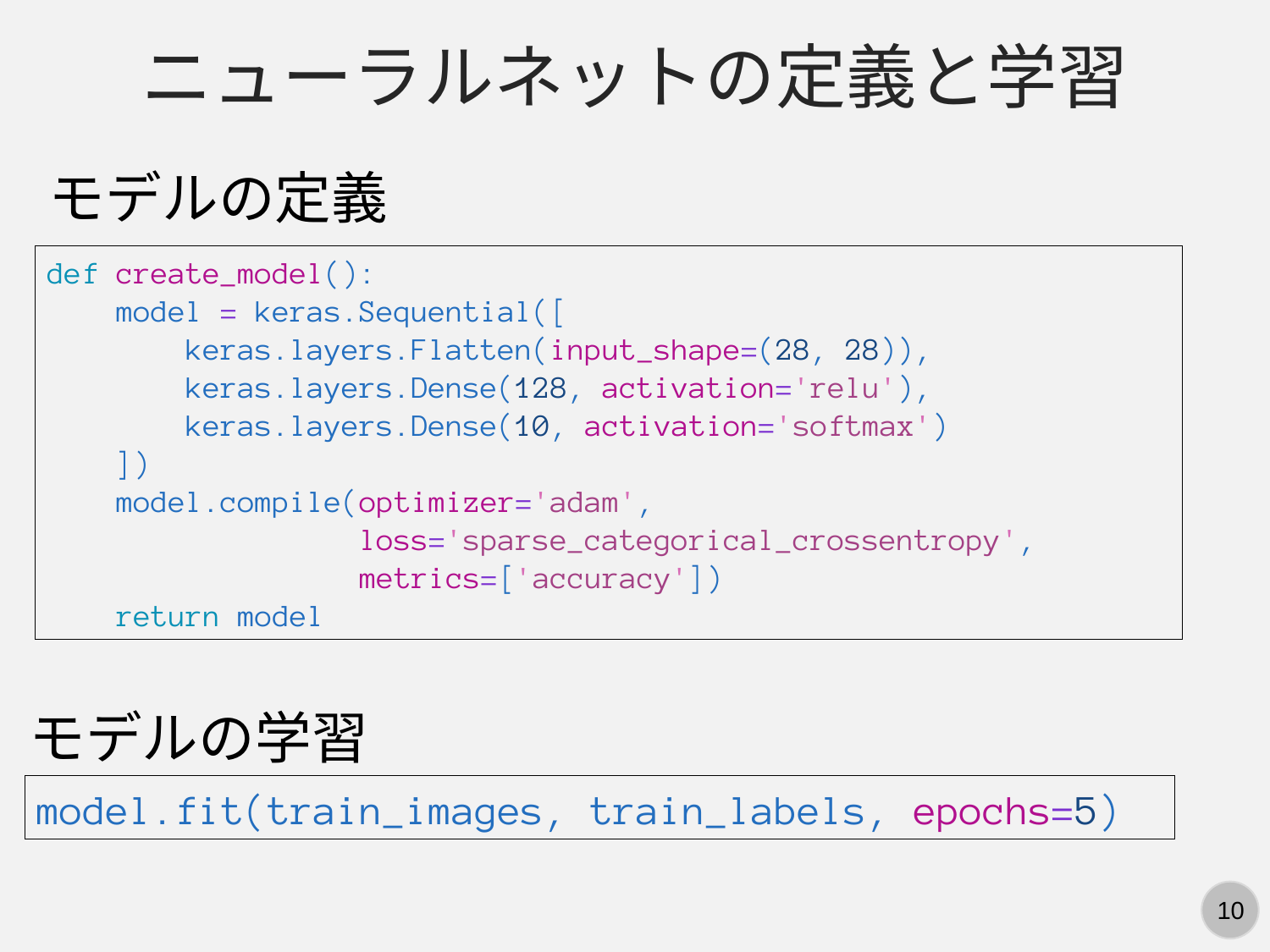

ニューラルネットの定義と学習
モデルの定義
def create_model():
    model = keras.Sequential([
        keras.layers.Flatten(input_shape=(28, 28)),
        keras.layers.Dense(128, activation='relu'),
        keras.layers.Dense(10, activation='softmax')
    ])
    model.compile(optimizer='adam',
                  loss='sparse_categorical_crossentropy',
                  metrics=['accuracy'])
    return model
モデルの学習
model.fit(train_images, train_labels, epochs=5)